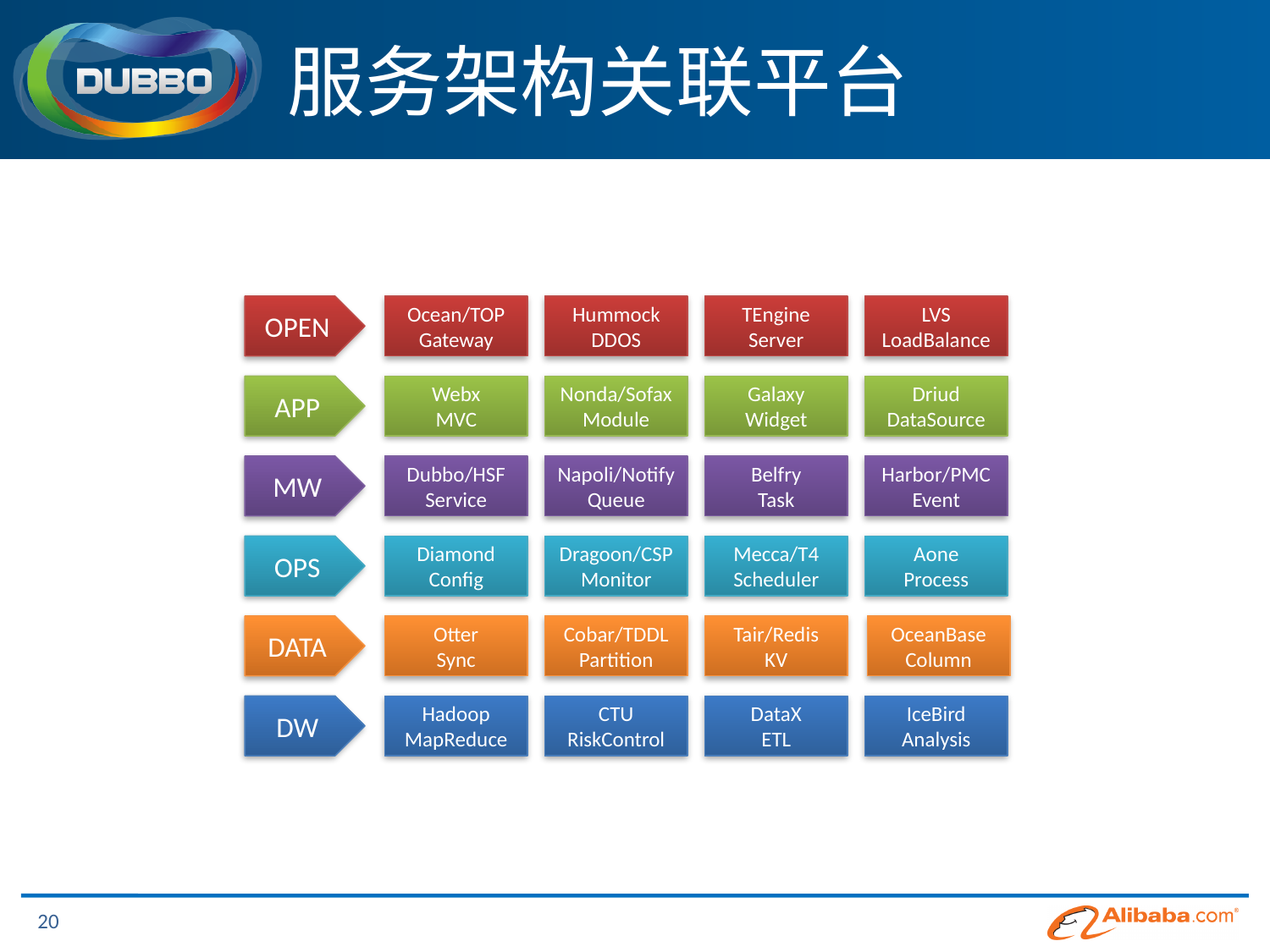

# 服务架构关联平台
OPEN
Ocean/TOP
Gateway
Hummock
DDOS
TEngine
Server
LVS
LoadBalance
APP
Webx
MVC
Nonda/Sofax
Module
Galaxy
Widget
Driud
DataSource
MW
Dubbo/HSF
Service
Napoli/Notify
Queue
Belfry
Task
Harbor/PMC
Event
OPS
Diamond
Config
Dragoon/CSP
Monitor
Mecca/T4
Scheduler
Aone
Process
DATA
Otter
Sync
Cobar/TDDL
Partition
Tair/Redis
KV
OceanBase
Column
DW
Hadoop
MapReduce

CTU
RiskControl

DataX
ETL
IceBird
Analysis
20